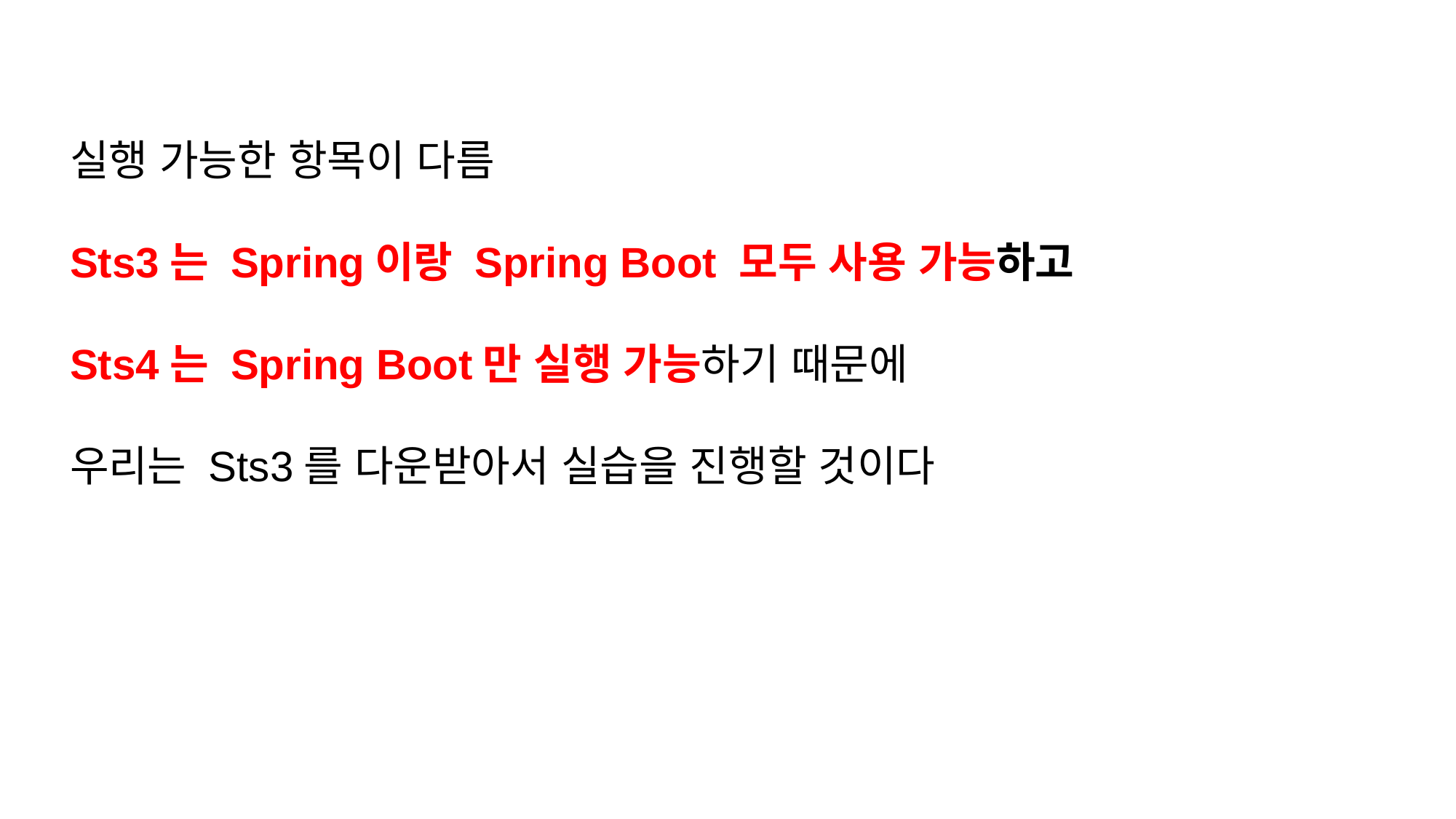

실행 가능한 항목이 다름

Sts3는 Spring이랑 Spring Boot 모두 사용 가능하고

Sts4는 Spring Boot만 실행 가능하기 때문에

우리는 Sts3를 다운받아서 실습을 진행할 것이다